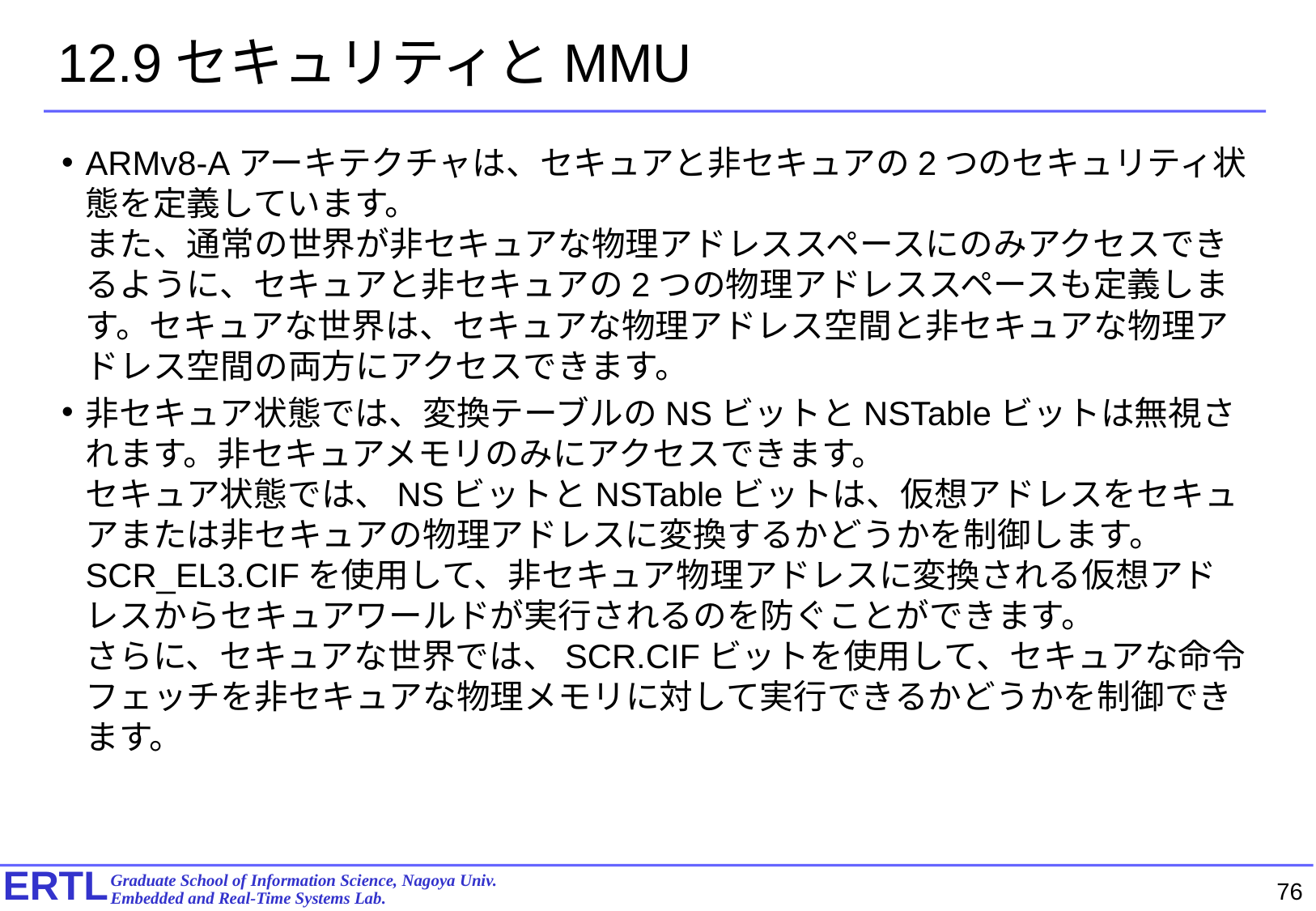

# 12.9セキュリティとMMU
ARMv8-Aアーキテクチャは、セキュアと非セキュアの2つのセキュリティ状態を定義しています。
また、通常の世界が非セキュアな物理アドレススペースにのみアクセスできるように、セキュアと非セキュアの2つの物理アドレススペースも定義します。セキュアな世界は、セキュアな物理アドレス空間と非セキュアな物理アドレス空間の両方にアクセスできます。
非セキュア状態では、変換テーブルのNSビットとNSTableビットは無視されます。非セキュアメモリのみにアクセスできます。
セキュア状態では、NSビットとNSTableビットは、仮想アドレスをセキュアまたは非セキュアの物理アドレスに変換するかどうかを制御します。
SCR_EL3.CIFを使用して、非セキュア物理アドレスに変換される仮想アドレスからセキュアワールドが実行されるのを防ぐことができます。
さらに、セキュアな世界では、SCR.CIFビットを使用して、セキュアな命令フェッチを非セキュアな物理メモリに対して実行できるかどうかを制御できます。

76